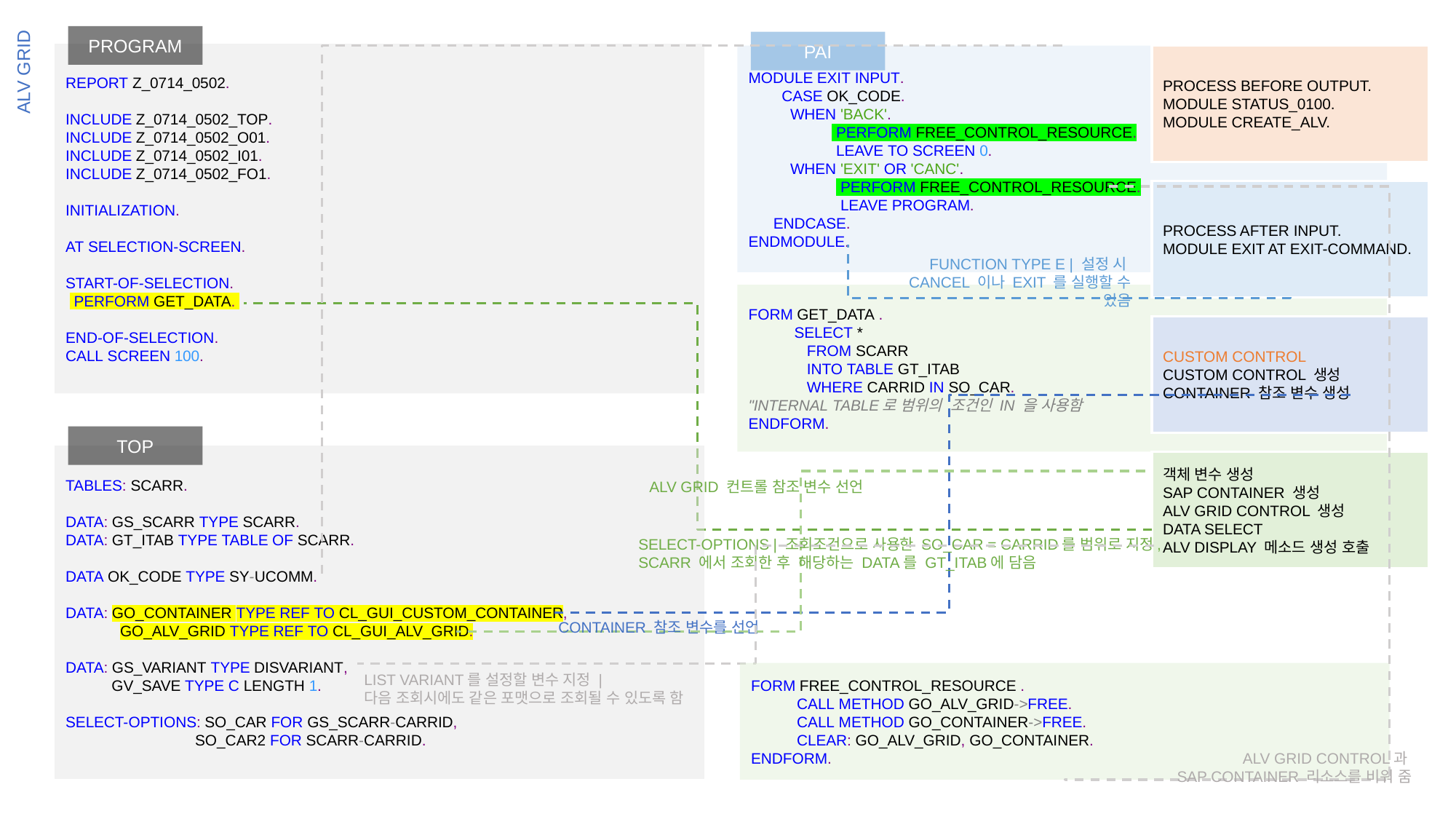

PROGRAM
PAI
REPORT Z_0714_0502.
INCLUDE Z_0714_0502_TOP.
INCLUDE Z_0714_0502_O01.
INCLUDE Z_0714_0502_I01.
INCLUDE Z_0714_0502_FO1.
INITIALIZATION.
AT SELECTION-SCREEN.
START-OF-SELECTION.
  PERFORM GET_DATA.
END-OF-SELECTION.
CALL SCREEN 100.
PROCESS BEFORE OUTPUT.
MODULE STATUS_0100.
MODULE CREATE_ALV.
PROCESS AFTER INPUT.
MODULE EXIT AT EXIT-COMMAND.
CUSTOM CONTROL
CUSTOM CONTROL 생성
CONTAINER 참조 변수 생성
객체 변수 생성
SAP CONTAINER 생성
ALV GRID CONTROL 생성
DATA SELECT
ALV DISPLAY 메소드 생성 호출
MODULE EXIT INPUT.
        CASE OK_CODE.
          WHEN 'BACK'.
                     PERFORM FREE_CONTROL_RESOURCE.
                     LEAVE TO SCREEN 0.
          WHEN 'EXIT' OR 'CANC'.
                      PERFORM FREE_CONTROL_RESOURCE.
                      LEAVE PROGRAM.
      ENDCASE.
ENDMODULE.
ALV GRID
FUNCTION TYPE E | 설정 시
CANCEL 이나 EXIT 를 실행할 수 있음
FORM GET_DATA .
           SELECT *
              FROM SCARR
              INTO TABLE GT_ITAB
              WHERE CARRID IN SO_CAR.
"INTERNAL TABLE로 범위의  조건인 IN 을 사용함
ENDFORM.
TOP
TABLES: SCARR.
DATA: GS_SCARR TYPE SCARR.
DATA: GT_ITAB TYPE TABLE OF SCARR.
DATA OK_CODE TYPE SY-UCOMM.
DATA: GO_CONTAINER TYPE REF TO CL_GUI_CUSTOM_CONTAINER,
             GO_ALV_GRID TYPE REF TO CL_GUI_ALV_GRID.
DATA: GS_VARIANT TYPE DISVARIANT,
           GV_SAVE TYPE C LENGTH 1.
SELECT-OPTIONS: SO_CAR FOR GS_SCARR-CARRID,
                               SO_CAR2 FOR SCARR-CARRID.
ALV GRID 컨트롤 참조 변수 선언
SELECT-OPTIONS | 조회조건으로 사용한 SO_CAR = CARRID를 범위로 지정,
SCARR 에서 조회한 후  해당하는 DATA를 GT_ITAB에 담음
CONTAINER 참조 변수를 선언
FORM FREE_CONTROL_RESOURCE .
           CALL METHOD GO_ALV_GRID->FREE.
           CALL METHOD GO_CONTAINER->FREE.
           CLEAR: GO_ALV_GRID, GO_CONTAINER.
ENDFORM.
LIST VARIANT를 설정할 변수 지정 |
다음 조회시에도 같은 포맷으로 조회될 수 있도록 함
ALV GRID CONTROL과
SAP CONTAINER 리소스를 비워 줌